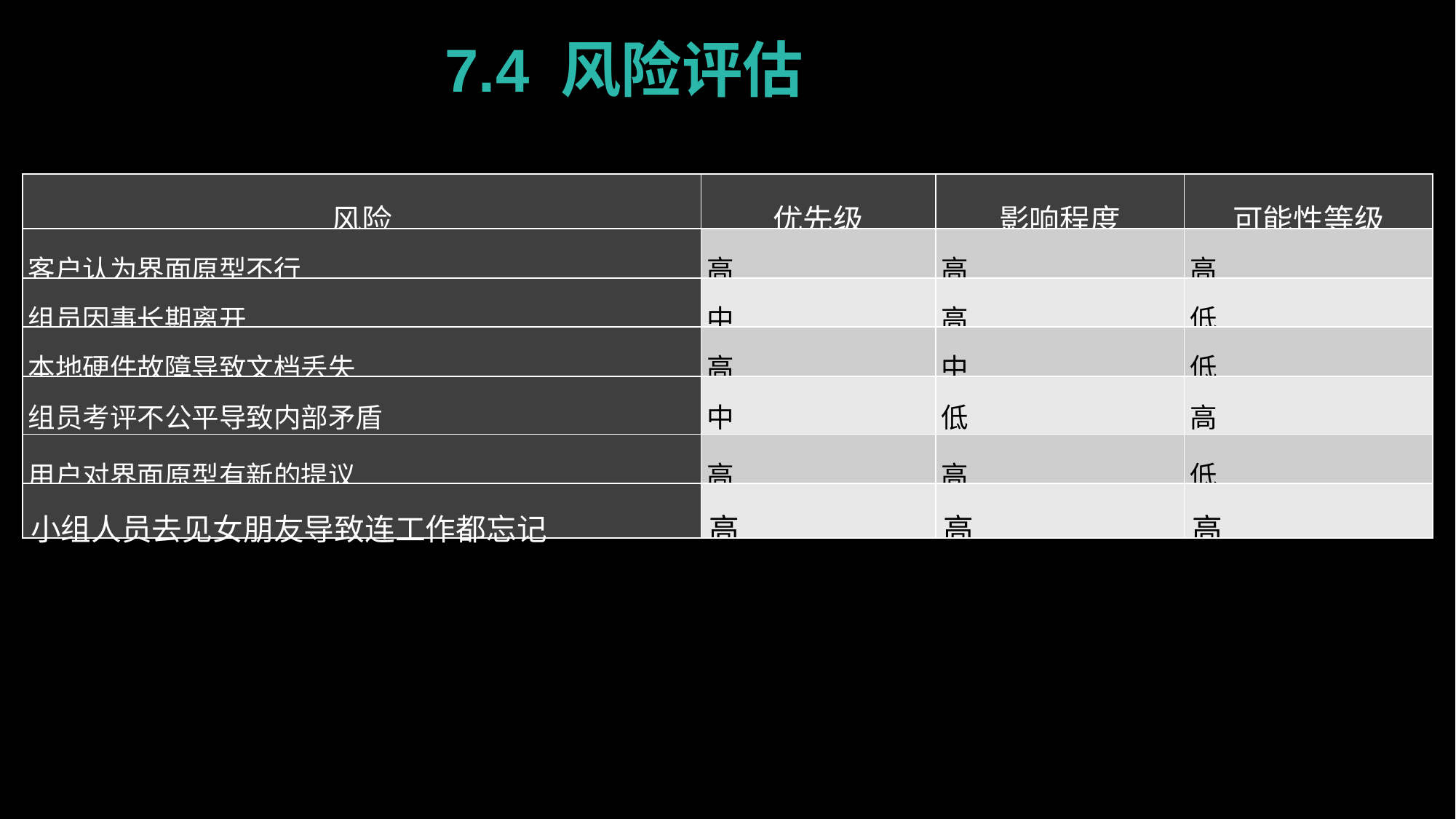

7.4 风险评估
| 风险 | 优先级 | 影响程度 | 可能性等级 |
| --- | --- | --- | --- |
| 客户认为界面原型不行 | 高 | 高 | 高 |
| 组员因事长期离开 | 中 | 高 | 低 |
| 本地硬件故障导致文档丢失 | 高 | 中 | 低 |
| 组员考评不公平导致内部矛盾 | 中 | 低 | 高 |
| 用户对界面原型有新的提议 | 高 | 高 | 低 |
| 小组人员去见女朋友导致连工作都忘记 | 高 | 高 | 高 |